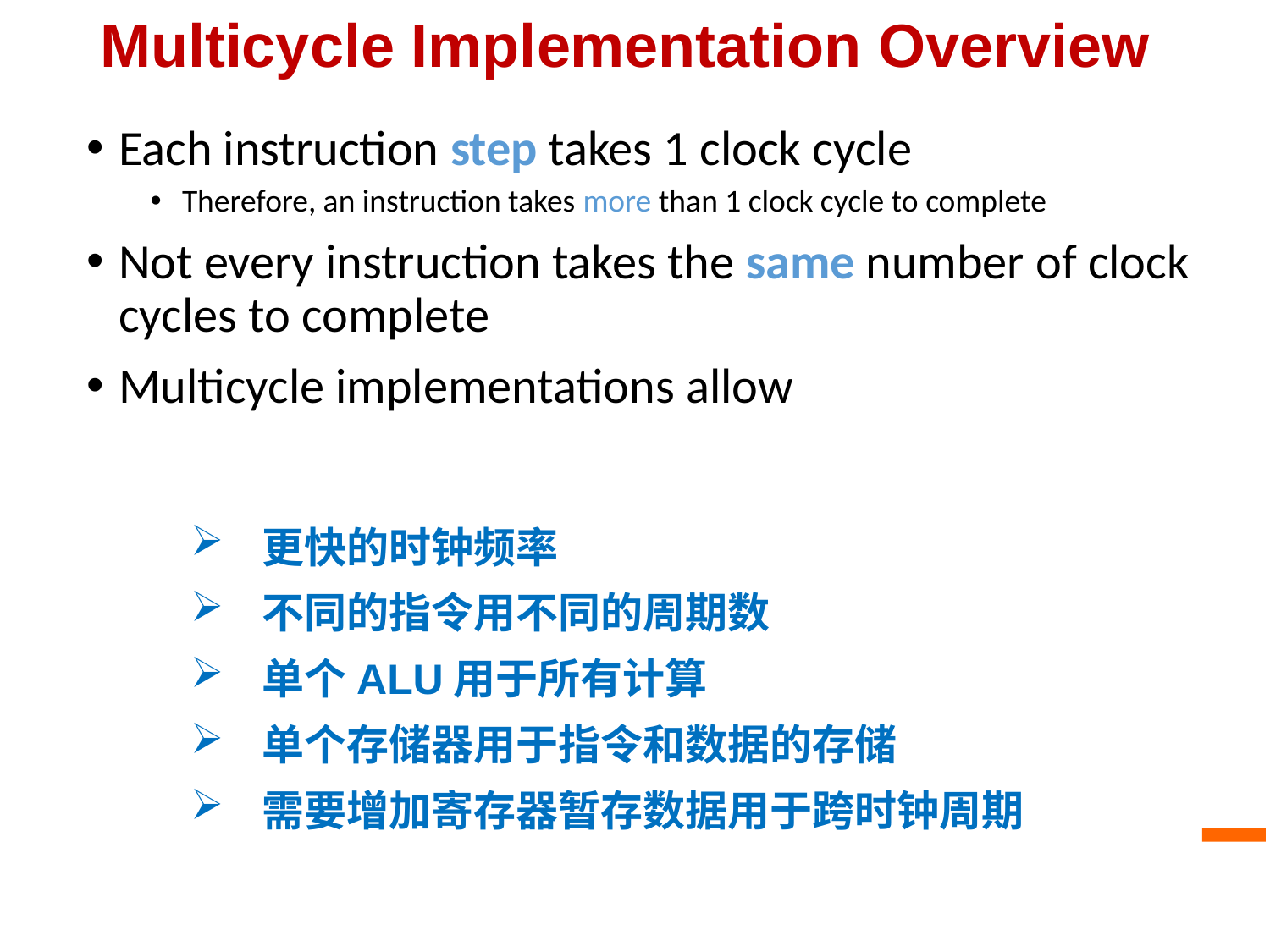

# Multicycle Implementation Overview
Each instruction step takes 1 clock cycle
Therefore, an instruction takes more than 1 clock cycle to complete
Not every instruction takes the same number of clock cycles to complete
Multicycle implementations allow

更快的时钟频率
不同的指令用不同的周期数
单个ALU用于所有计算
单个存储器用于指令和数据的存储
需要增加寄存器暂存数据用于跨时钟周期